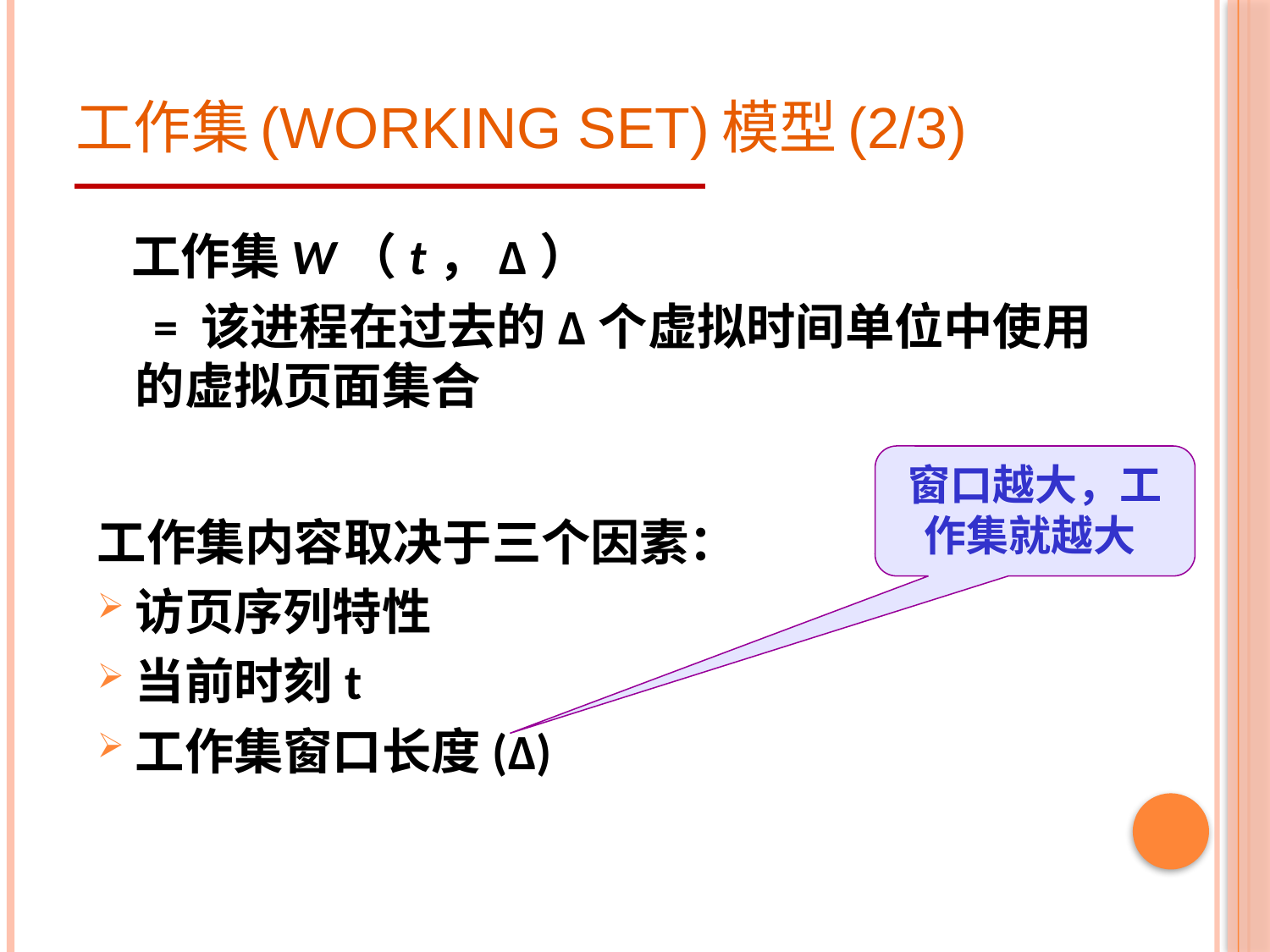

# 工作集(Working Set)模型(2/3)
  工作集W（t，Δ）
     = 该进程在过去的Δ个虚拟时间单位中使用的虚拟页面集合

工作集内容取决于三个因素：
访页序列特性
当前时刻t
工作集窗口长度(Δ)
窗口越大，工作集就越大